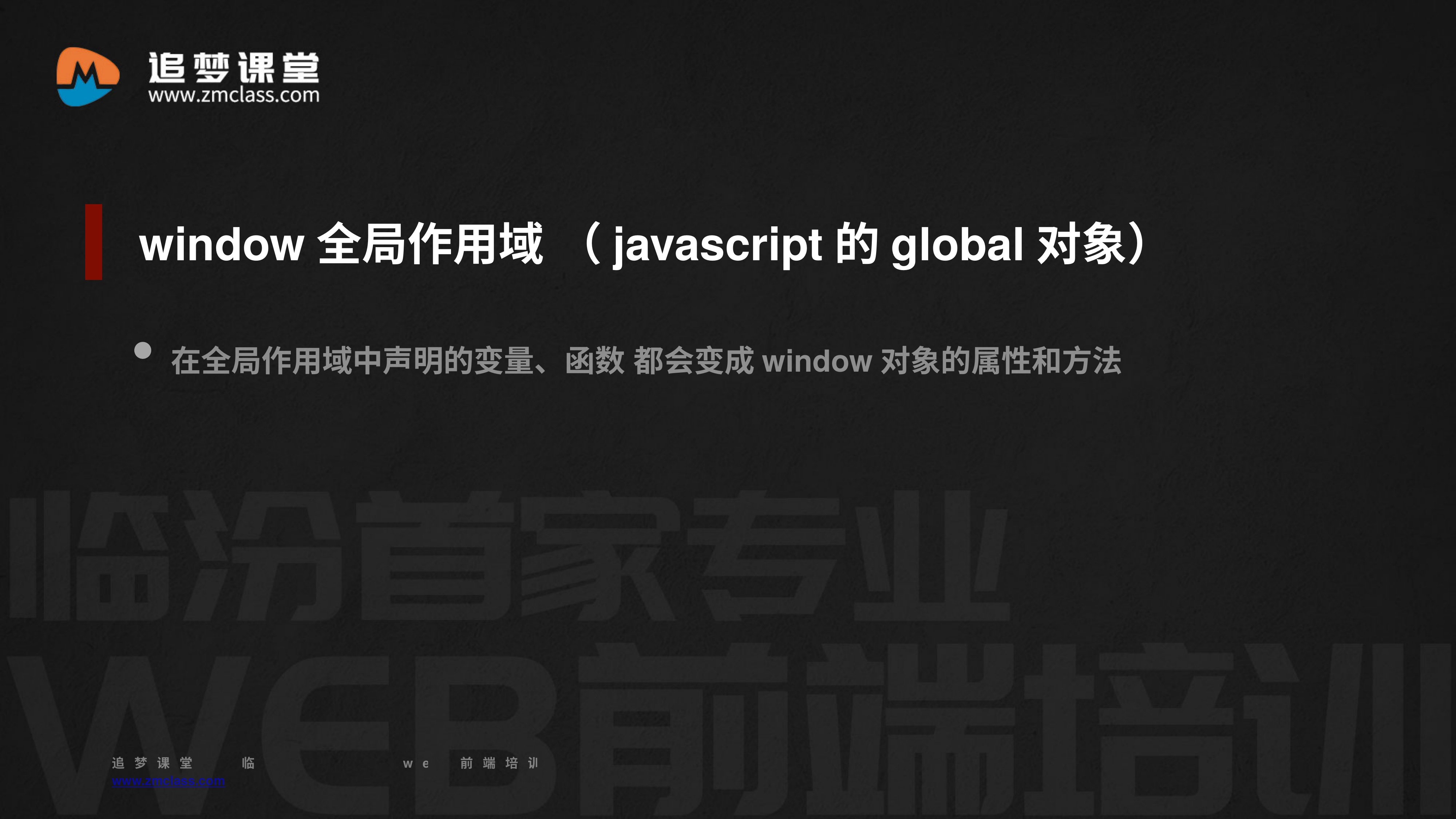

window全局作用域 （javascript的global对象）
在全局作用域中声明的变量、函数 都会变成window对象的属性和方法

追梦课堂   临汾首家专业的web前端培训机构                                                          www.zmclass.com
4